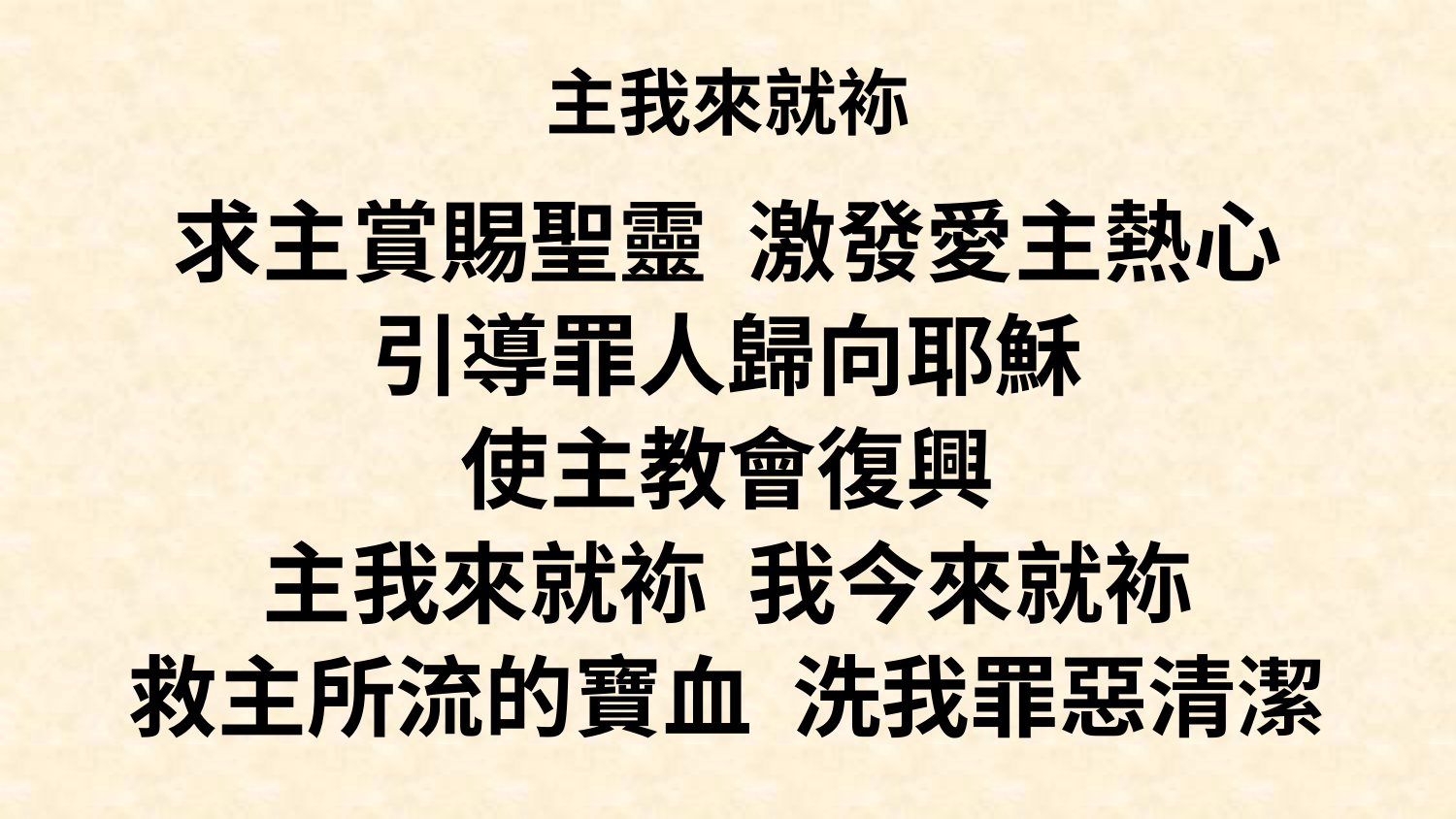

# 主我來就袮
求主賞賜聖靈  激發愛主熱心
引導罪人歸向耶穌
使主教會復興
主我來就袮  我今來就袮
救主所流的寶血  洗我罪惡清潔